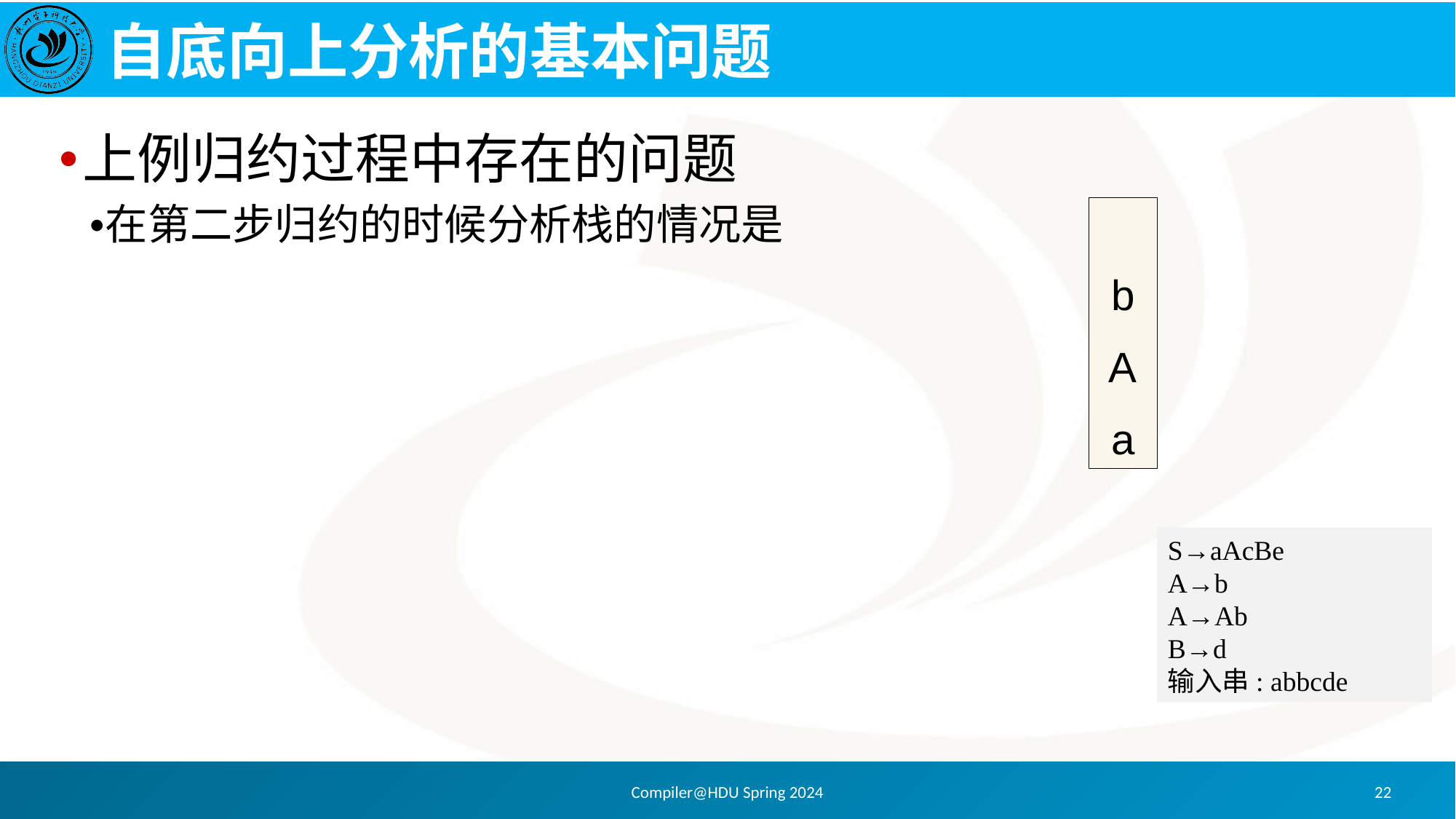

# 自底向上分析的基本问题
上例归约过程中存在的问题
在第二步归约的时候分析栈的情况是

b
A
a
S→aAcBe
A→b
A→Ab
B→d
输入串: abbcde
Compiler@HDU Spring 2024
22